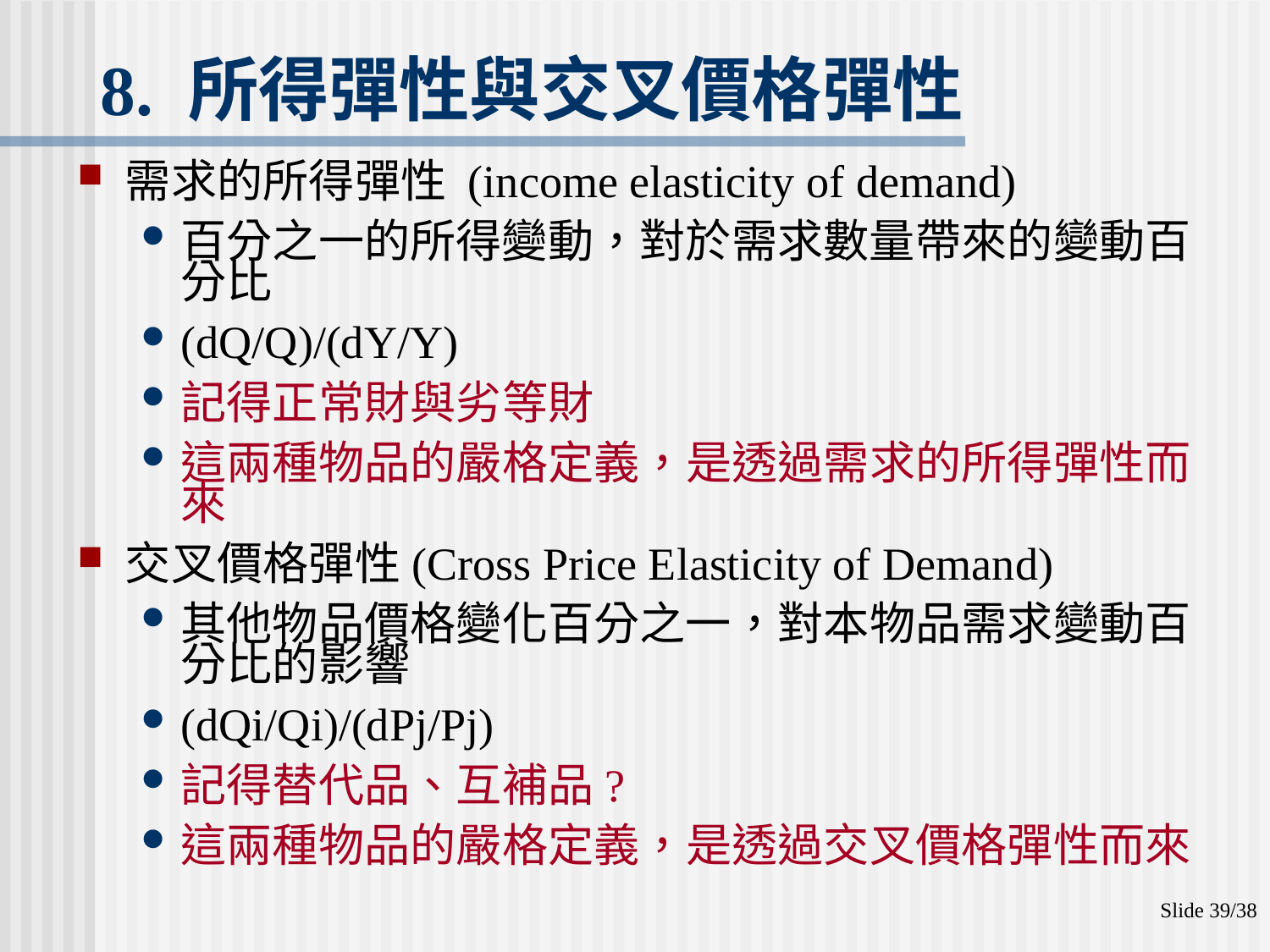

# 8. 所得彈性與交叉價格彈性
需求的所得彈性 (income elasticity of demand)
百分之一的所得變動，對於需求數量帶來的變動百分比
(dQ/Q)/(dY/Y)
記得正常財與劣等財
這兩種物品的嚴格定義，是透過需求的所得彈性而來
交叉價格彈性(Cross Price Elasticity of Demand)
其他物品價格變化百分之一，對本物品需求變動百分比的影響
(dQi/Qi)/(dPj/Pj)
記得替代品、互補品?
這兩種物品的嚴格定義，是透過交叉價格彈性而來

Slide 39/38